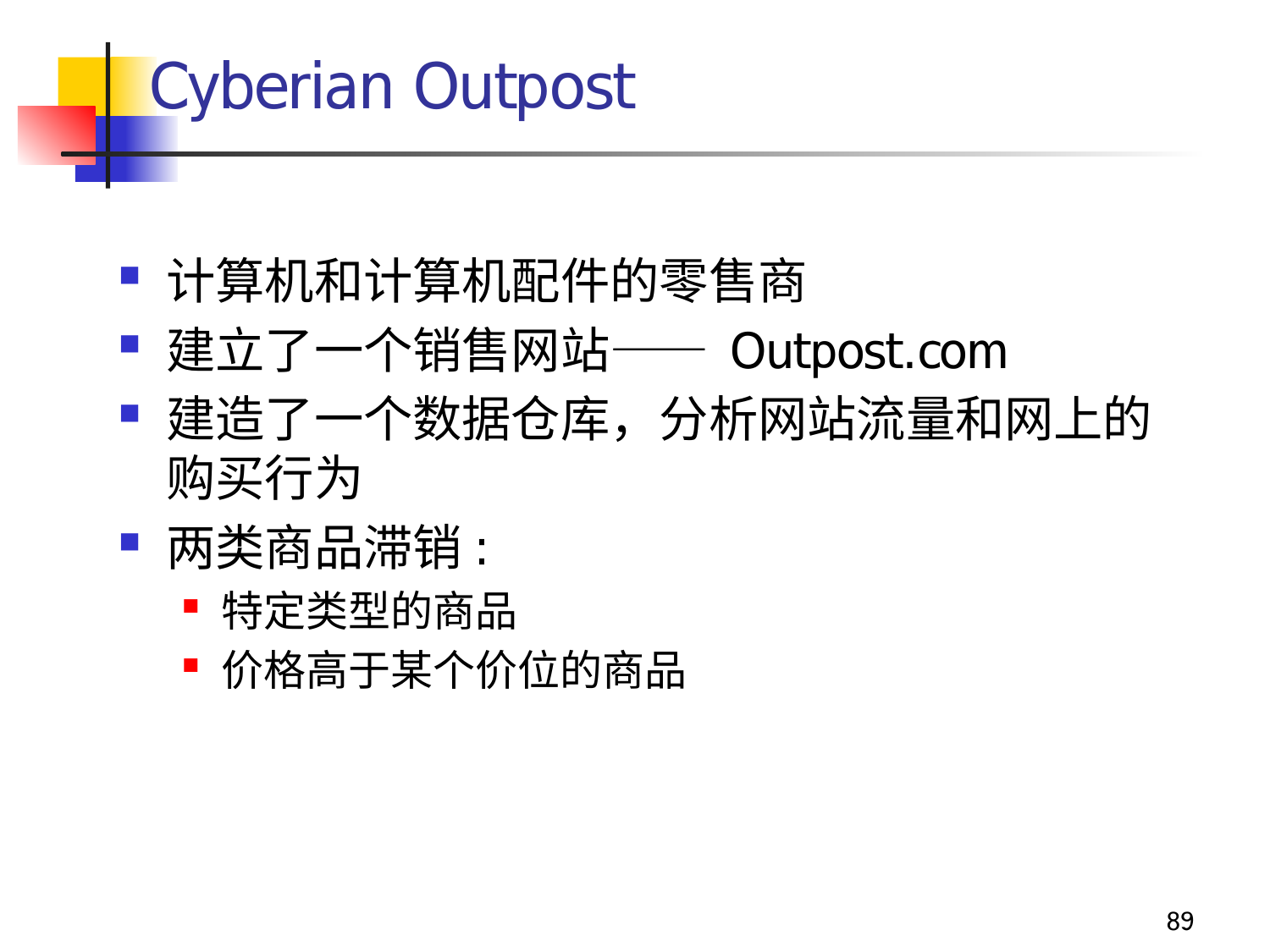

# Cyberian Outpost
计算机和计算机配件的零售商
建立了一个销售网站—— Outpost.com
建造了一个数据仓库，分析网站流量和网上的购买行为
两类商品滞销:
特定类型的商品
价格高于某个价位的商品
89